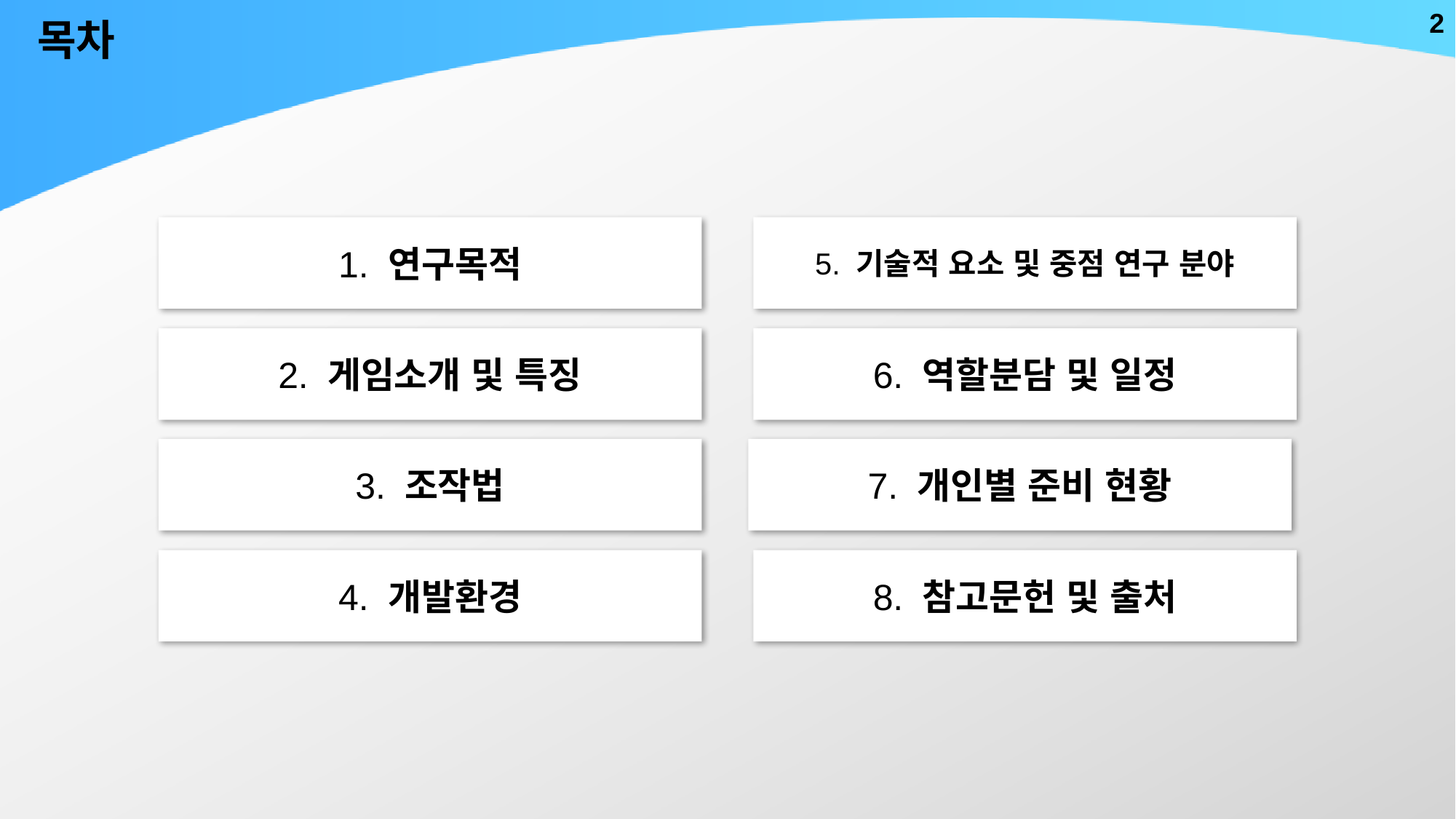

2
목차
1. 연구목적
5. 기술적 요소 및 중점 연구 분야
2. 게임소개 및 특징
6. 역할분담 및 일정
3. 조작법
7. 개인별 준비 현황
4. 개발환경
8. 참고문헌 및 출처